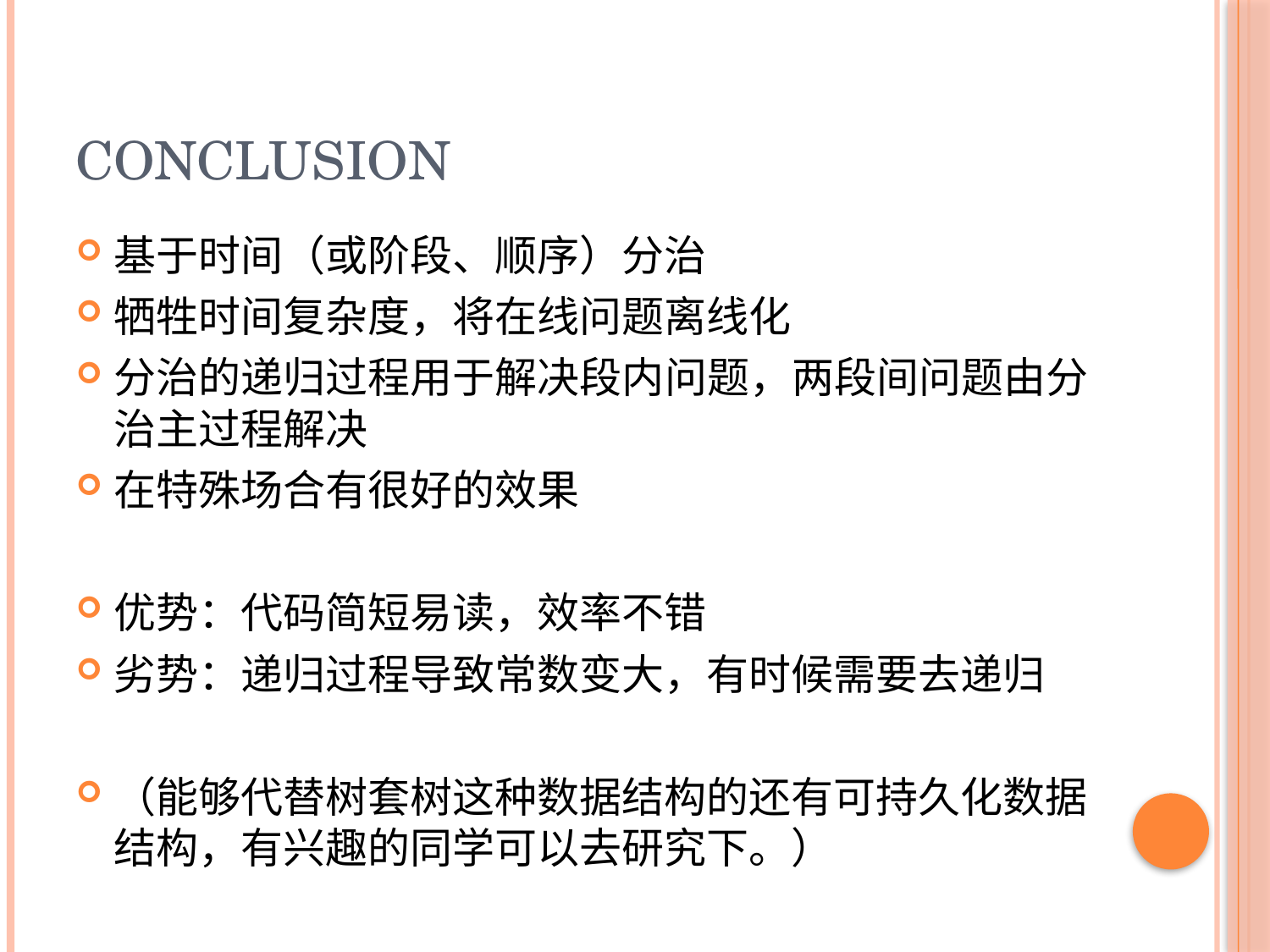

# Conclusion
基于时间（或阶段、顺序）分治
牺牲时间复杂度，将在线问题离线化
分治的递归过程用于解决段内问题，两段间问题由分治主过程解决
在特殊场合有很好的效果

优势：代码简短易读，效率不错
劣势：递归过程导致常数变大，有时候需要去递归

（能够代替树套树这种数据结构的还有可持久化数据结构，有兴趣的同学可以去研究下。）